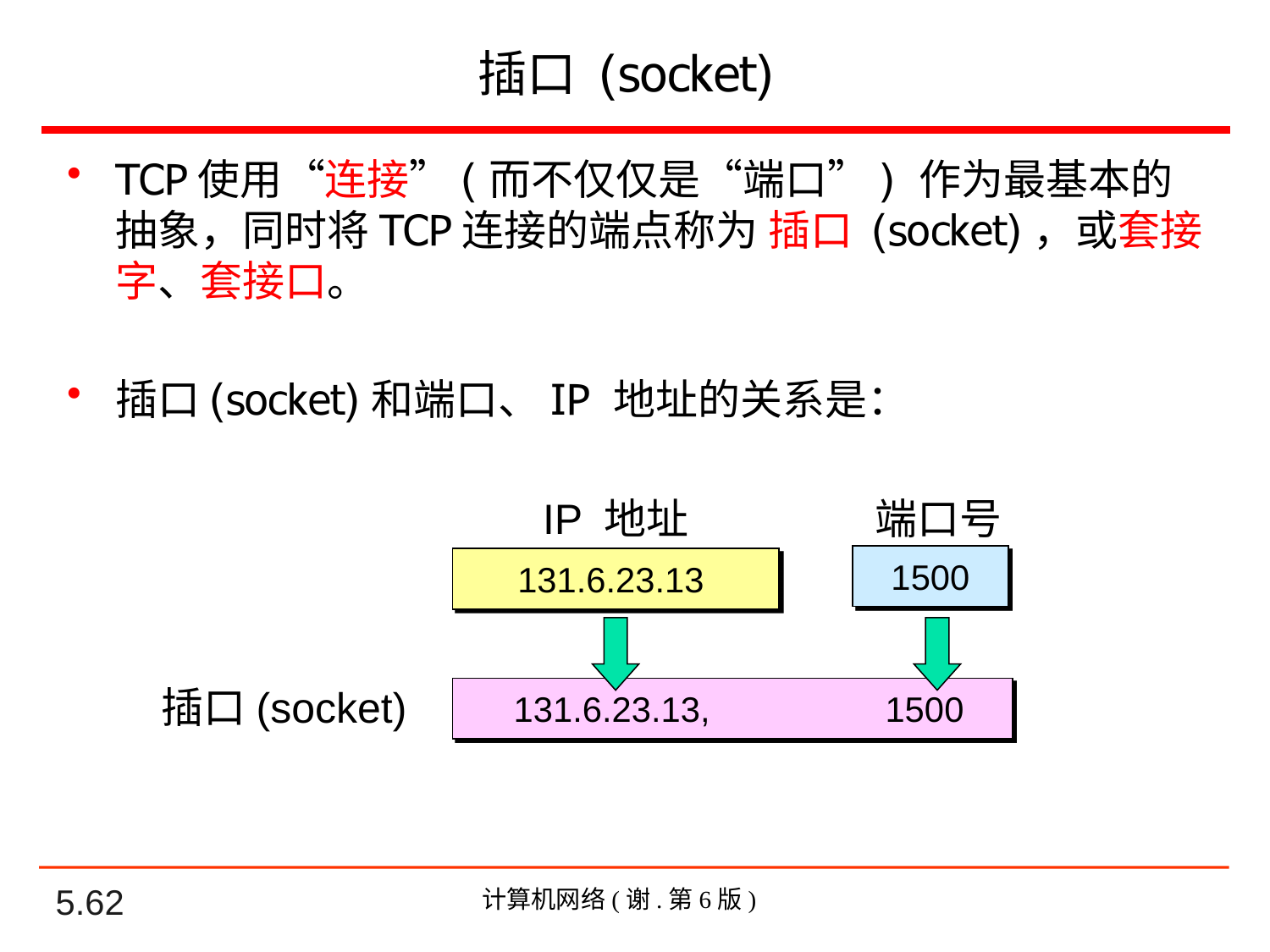

# 插口 (socket)
TCP使用“连接”(而不仅仅是“端口”) 作为最基本的抽象，同时将TCP连接的端点称为 插口 (socket)，或套接字、套接口。

插口(socket)和端口、IP 地址的关系是：
IP 地址
131.6.23.13
端口号
1500

插口(socket)
     131.6.23.13,                  1500